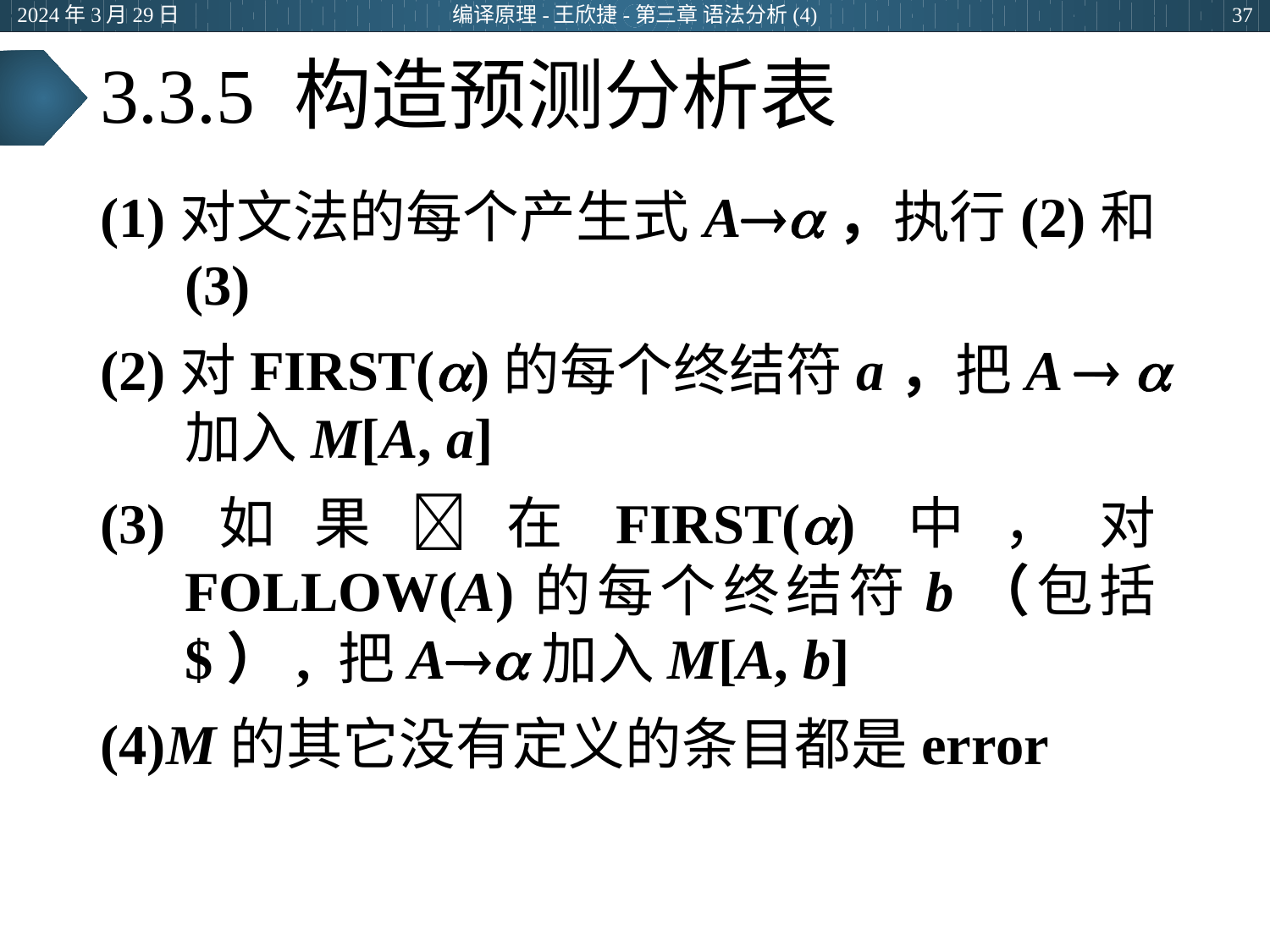

2024年3月29日
编译原理-王欣捷-第三章 语法分析(4)
37
# 3.3.5 构造预测分析表
(1)对文法的每个产生式A→α，执行(2)和(3)
(2)对FIRST(α)的每个终结符a，把A → α 加入M[A, a]
(3)如果ε在FIRST(α)中，对FOLLOW(A)的每个终结符b（包括$）, 把A→α加入M[A, b]
(4)M的其它没有定义的条目都是error